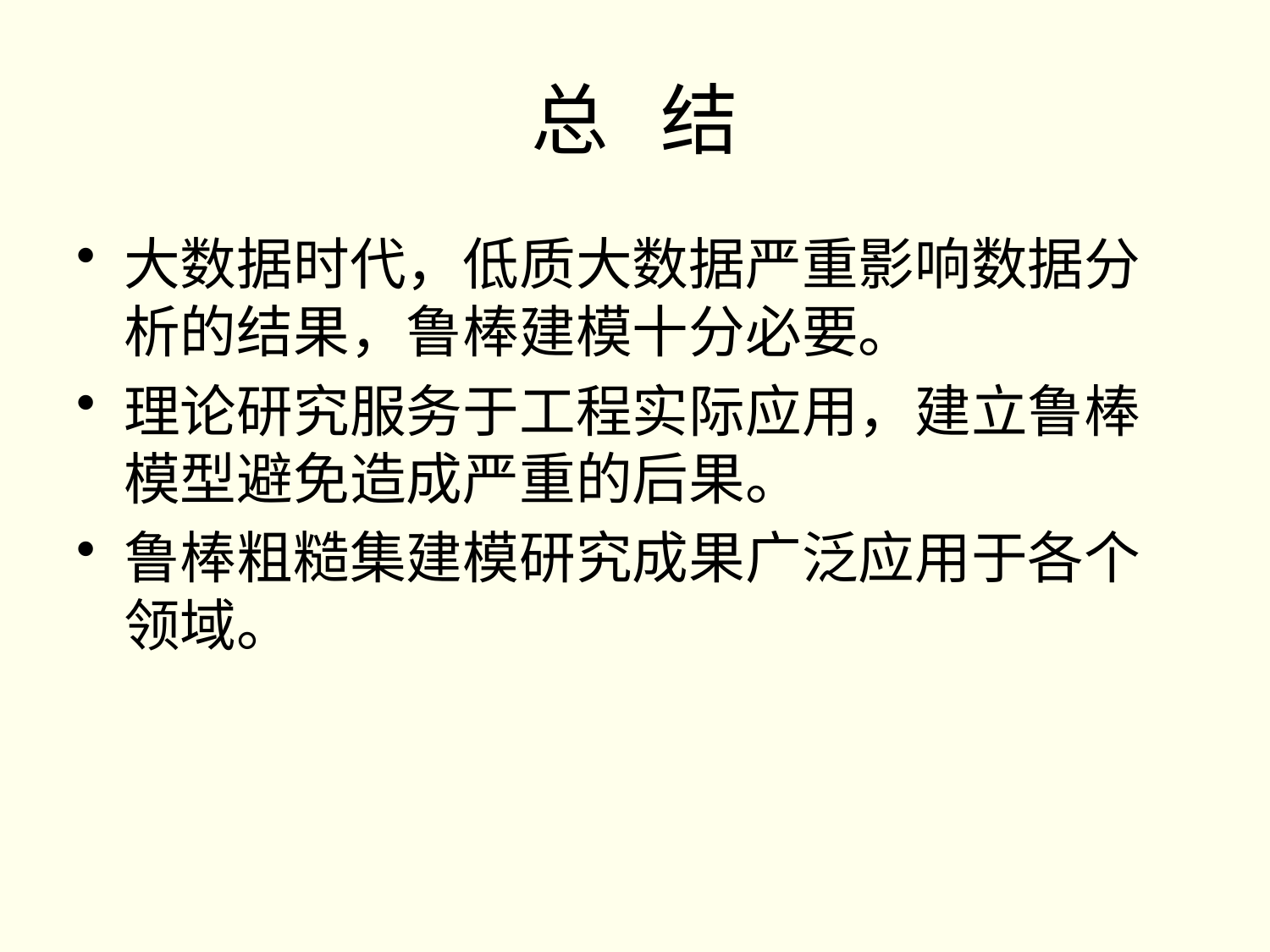

# 总   结
大数据时代，低质大数据严重影响数据分析的结果，鲁棒建模十分必要。
理论研究服务于工程实际应用，建立鲁棒模型避免造成严重的后果。
鲁棒粗糙集建模研究成果广泛应用于各个领域。